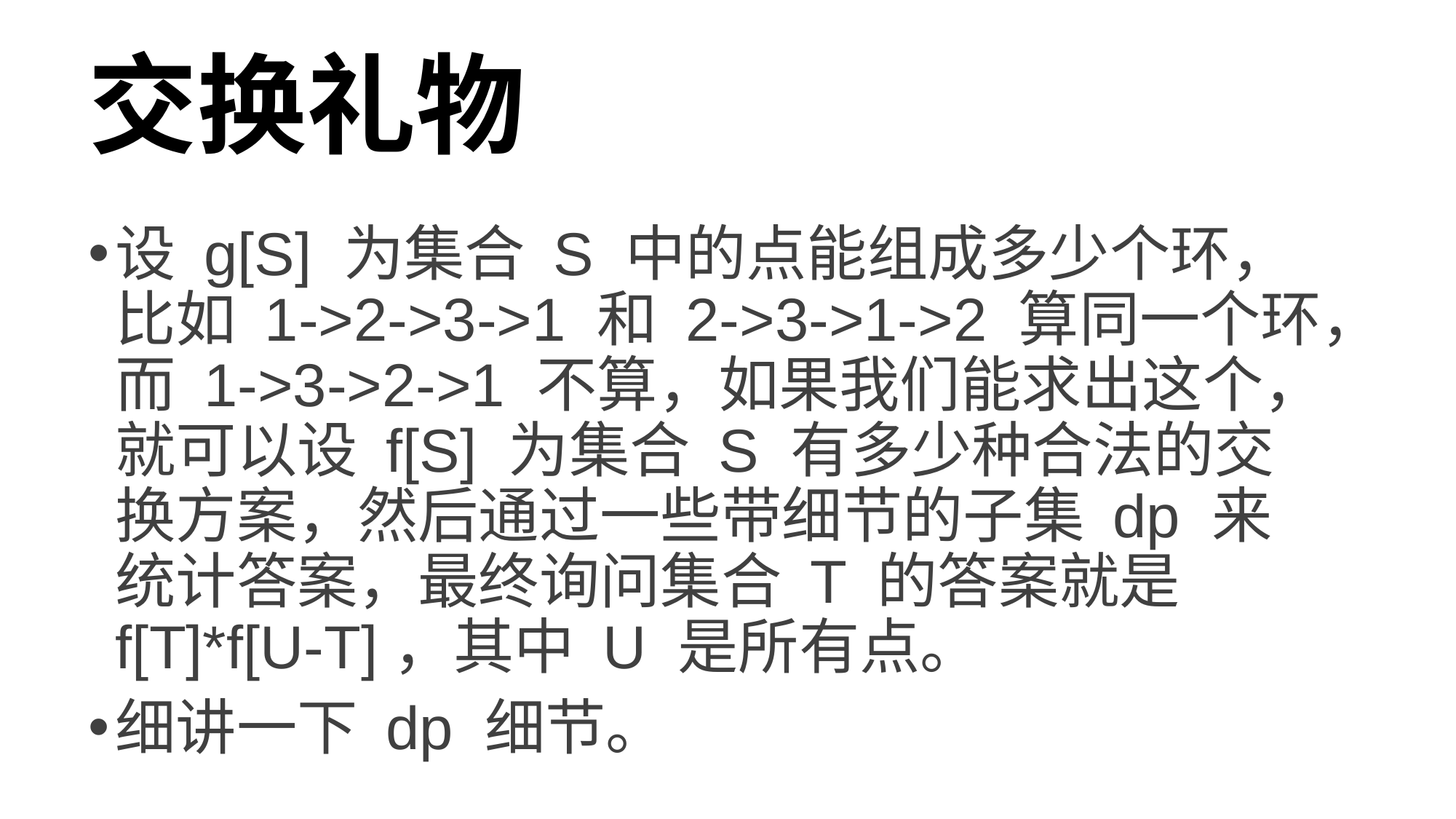

# 交换礼物
设 g[S] 为集合 S 中的点能组成多少个环，比如 1->2->3->1 和 2->3->1->2 算同一个环，而 1->3->2->1 不算，如果我们能求出这个，就可以设 f[S] 为集合 S 有多少种合法的交换方案，然后通过一些带细节的子集 dp 来统计答案，最终询问集合 T 的答案就是 f[T]*f[U-T]，其中 U 是所有点。
细讲一下 dp 细节。